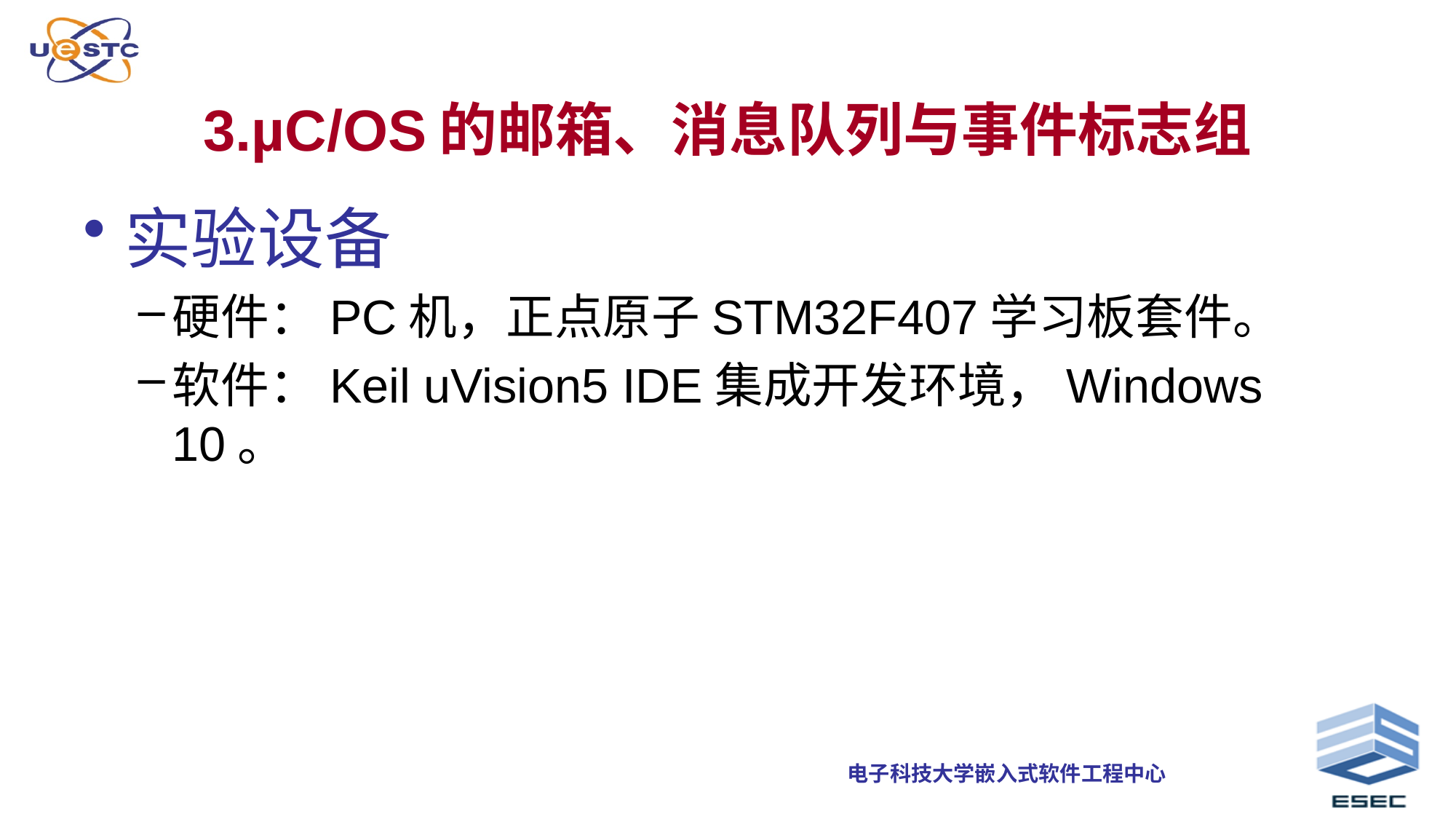

# 3.µC/OS的邮箱、消息队列与事件标志组
实验设备
硬件：PC机，正点原子STM32F407学习板套件。
软件：Keil uVision5 IDE集成开发环境，Windows 10。